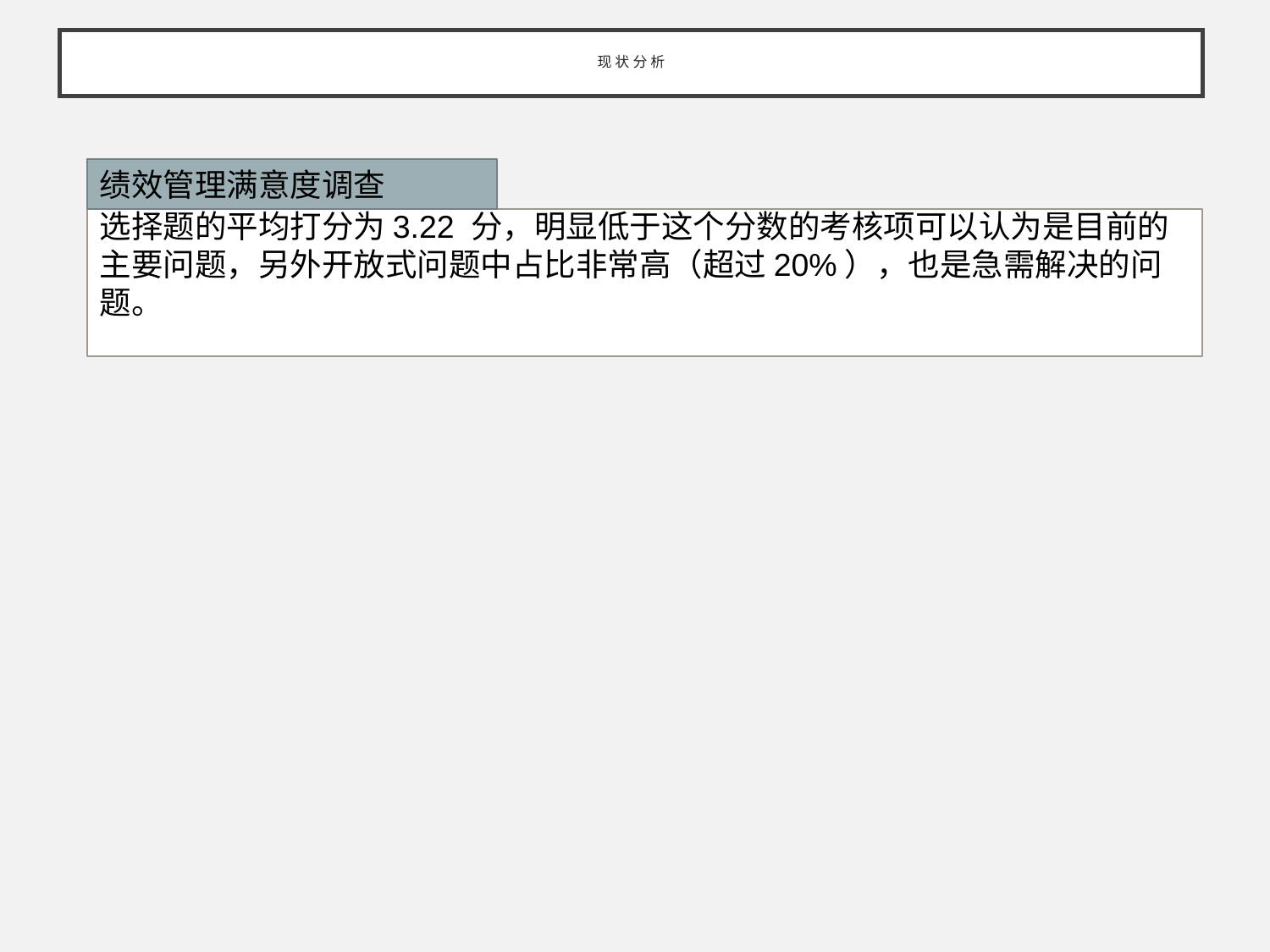

# 现状分析
绩效管理满意度调查
选择题的平均打分为3.22 分，明显低于这个分数的考核项可以认为是目前的主要问题，另外开放式问题中占比非常高（超过20%），也是急需解决的问题。